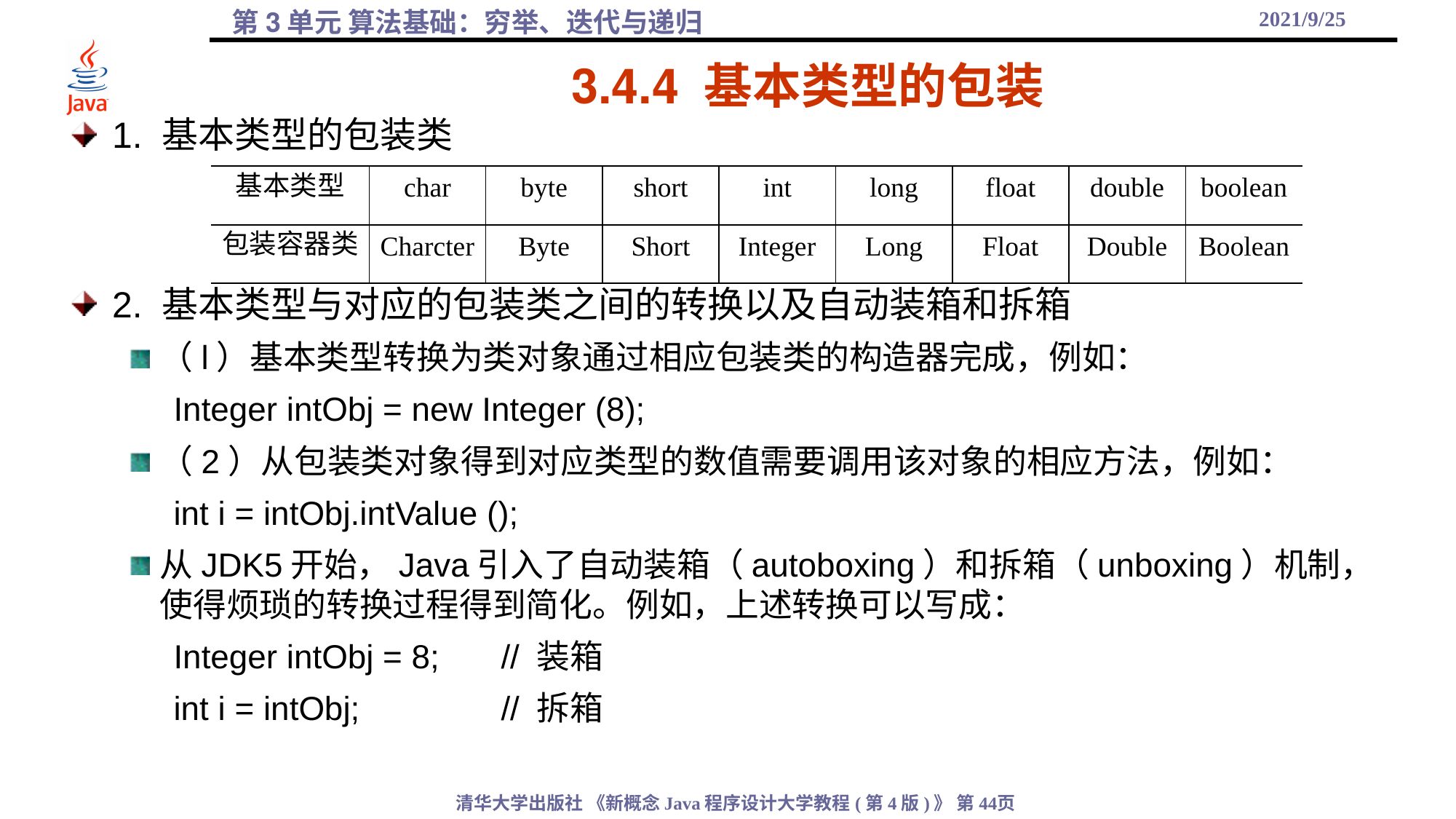

2021/9/25
# 3.4.4 基本类型的包装
1. 基本类型的包装类

2. 基本类型与对应的包装类之间的转换以及自动装箱和拆箱
（l）基本类型转换为类对象通过相应包装类的构造器完成，例如：
Integer intObj = new Integer (8);
（2）从包装类对象得到对应类型的数值需要调用该对象的相应方法，例如：
int i = intObj.intValue ();
从JDK5开始，Java引入了自动装箱（autoboxing）和拆箱（unboxing）机制，使得烦琐的转换过程得到简化。例如，上述转换可以写成：
Integer intObj = 8;	// 装箱
int i = intObj;		// 拆箱

| 基本类型 | char | byte | short | int | long | float | double | boolean |
| --- | --- | --- | --- | --- | --- | --- | --- | --- |
| 包装容器类 | Charcter | Byte | Short | Integer | Long | Float | Double | Boolean |